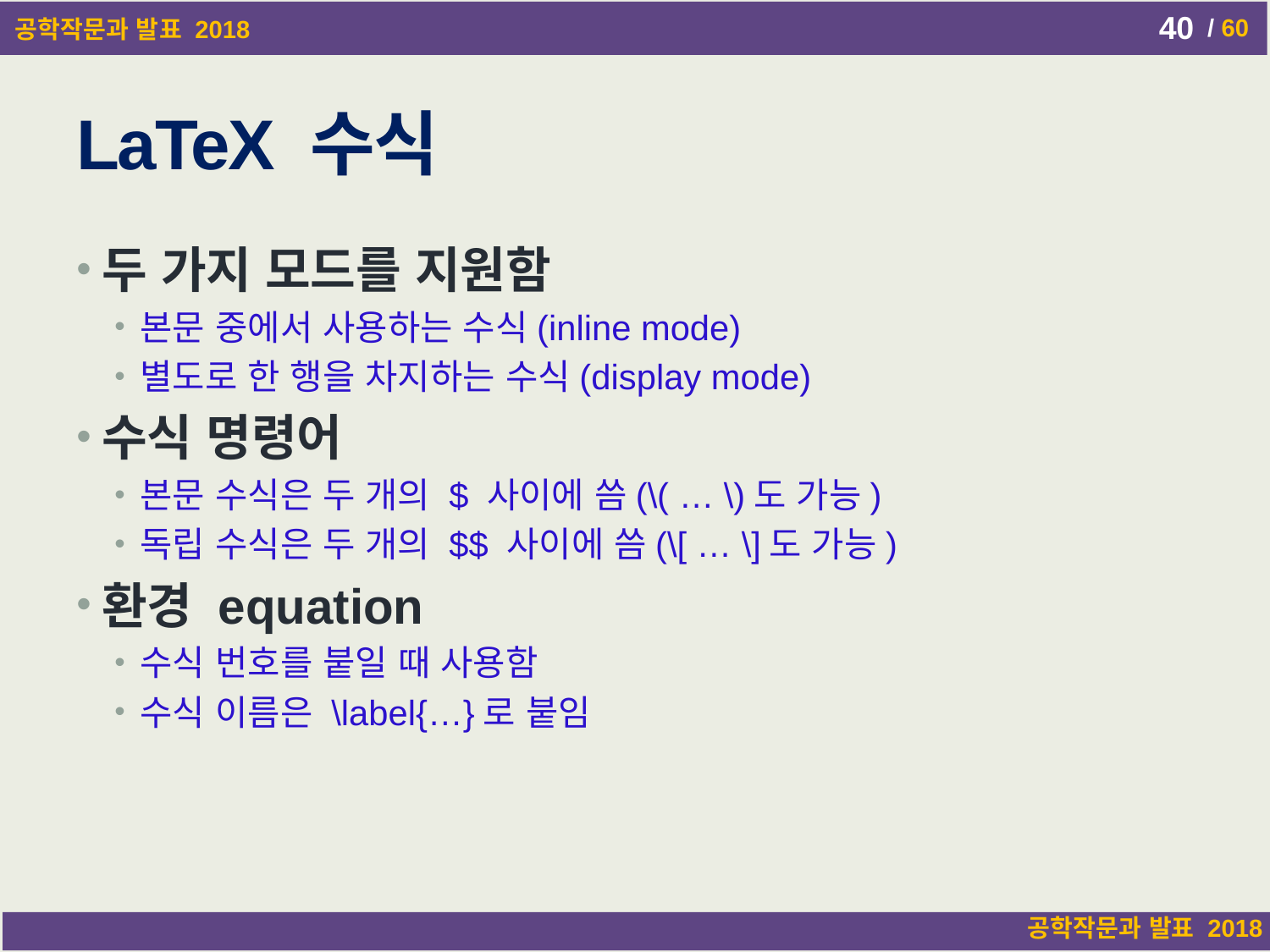

Writing and Presentation
40
# LaTeX 수식
두 가지 모드를 지원함
본문 중에서 사용하는 수식(inline mode)
별도로 한 행을 차지하는 수식(display mode)
수식 명령어
본문 수식은 두 개의 $ 사이에 씀(\( … \)도 가능)
독립 수식은 두 개의 $$ 사이에 씀(\[ … \]도 가능)
환경 equation
수식 번호를 붙일 때 사용함
수식 이름은 \label{…}로 붙임